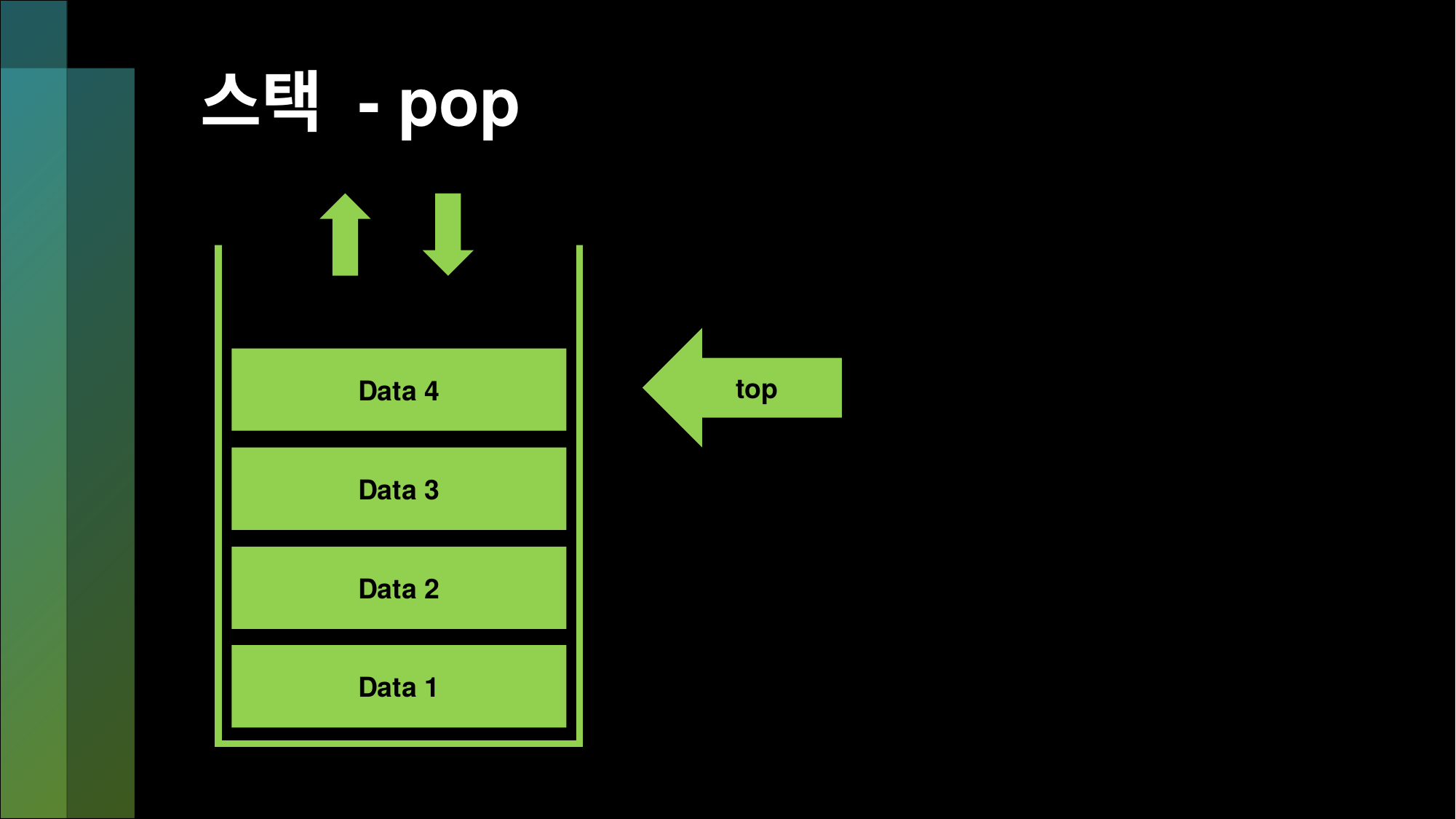

# 스택 - pop

top
Data 4
Data 3
Data 2
Data 1